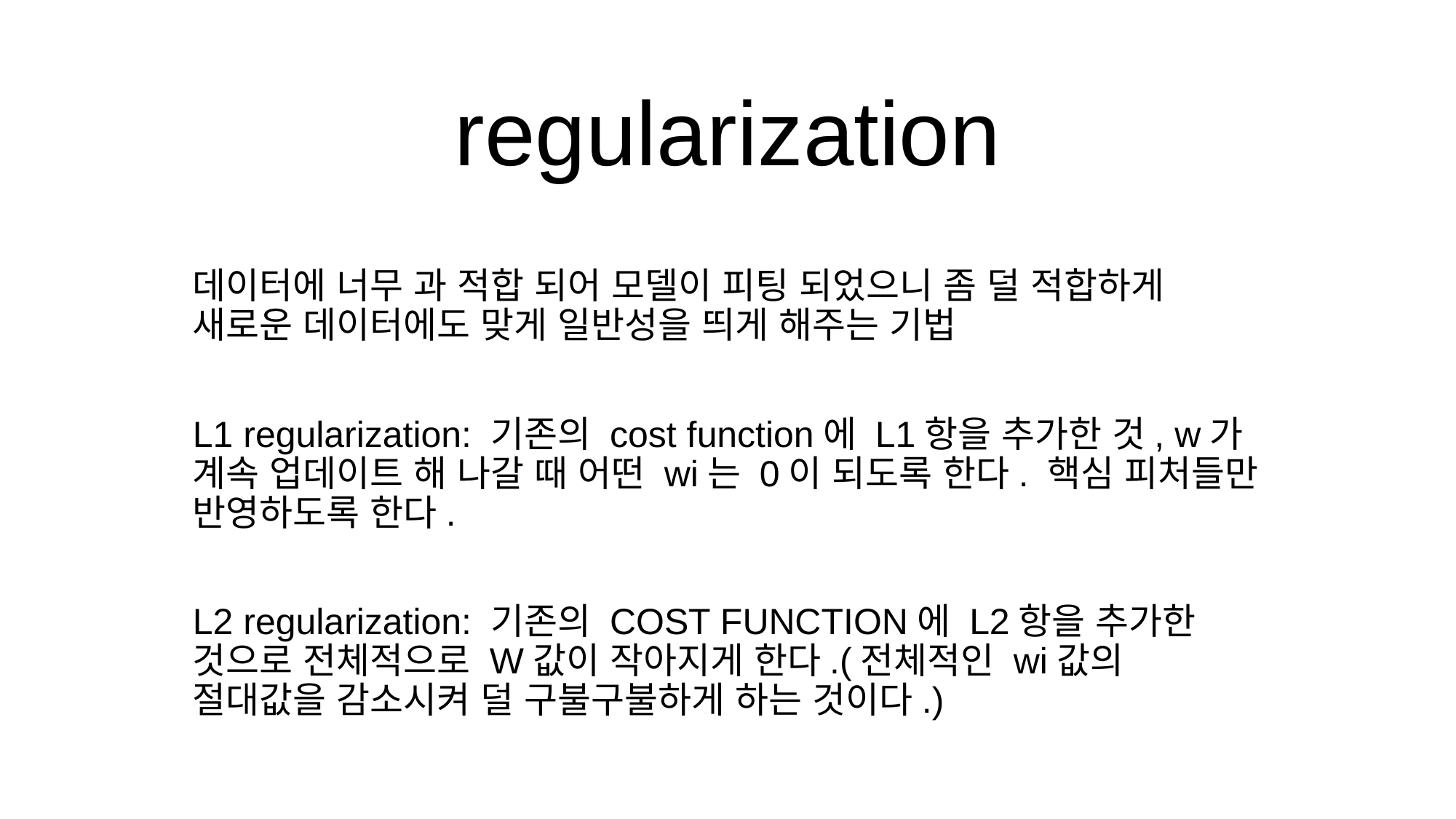

# regularization
데이터에 너무 과 적합 되어 모델이 피팅 되었으니 좀 덜 적합하게 새로운 데이터에도 맞게 일반성을 띄게 해주는 기법

L1 regularization: 기존의 cost function에 L1항을 추가한 것, w가 계속 업데이트 해 나갈 때 어떤 wi는 0이 되도록 한다. 핵심 피처들만 반영하도록 한다.

L2 regularization: 기존의 COST FUNCTION에 L2항을 추가한 것으로 전체적으로 W값이 작아지게 한다.(전체적인 wi값의 절대값을 감소시켜 덜 구불구불하게 하는 것이다.)